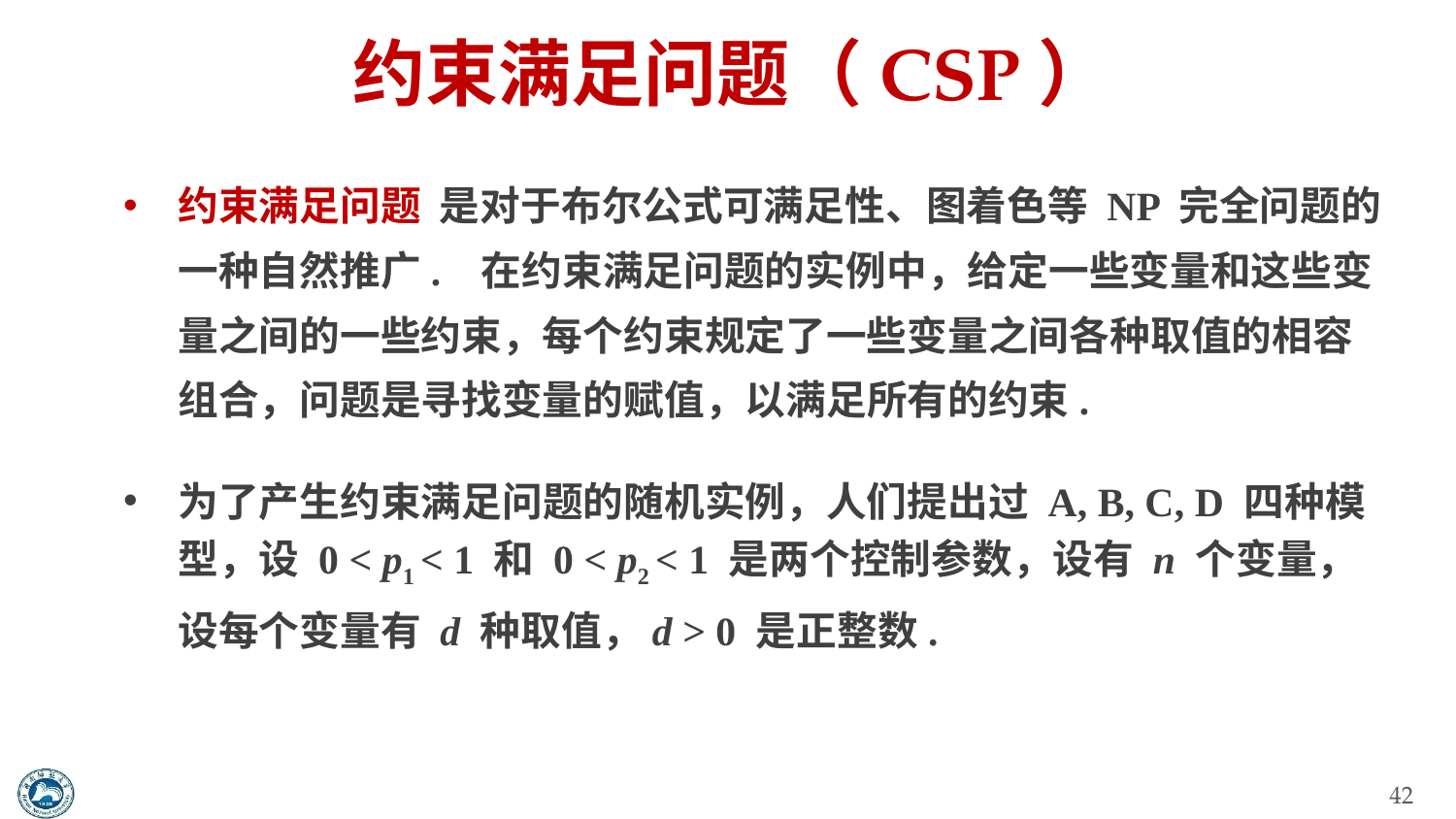

# 约束满足问题（CSP）
约束满足问题  是对于布尔公式可满足性、图着色等 NP 完全问题的一种自然推广.   在约束满足问题的实例中，给定一些变量和这些变量之间的一些约束，每个约束规定了一些变量之间各种取值的相容组合，问题是寻找变量的赋值，以满足所有的约束.
为了产生约束满足问题的随机实例，人们提出过 A, B, C, D 四种模型，设 0 < p1 < 1 和 0 < p2 < 1 是两个控制参数，设有 n 个变量，设每个变量有 d 种取值，d > 0 是正整数.
42